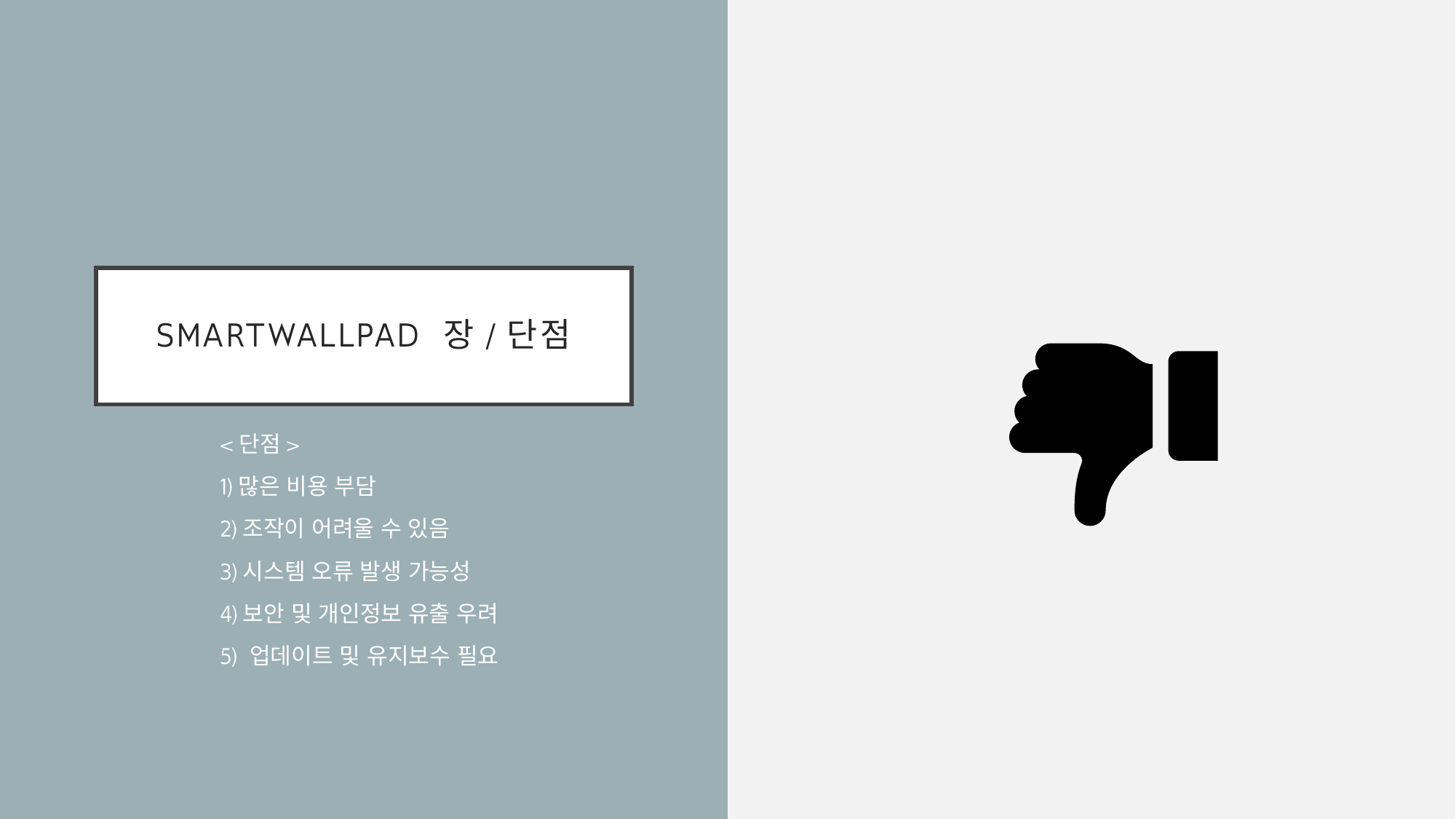

# Smartwallpad 장/단점

<단점>
1)많은 비용 부담
2)조작이 어려울 수 있음
3)시스템 오류 발생 가능성
4)보안 및 개인정보 유출 우려
5) 업데이트 및 유지보수 필요